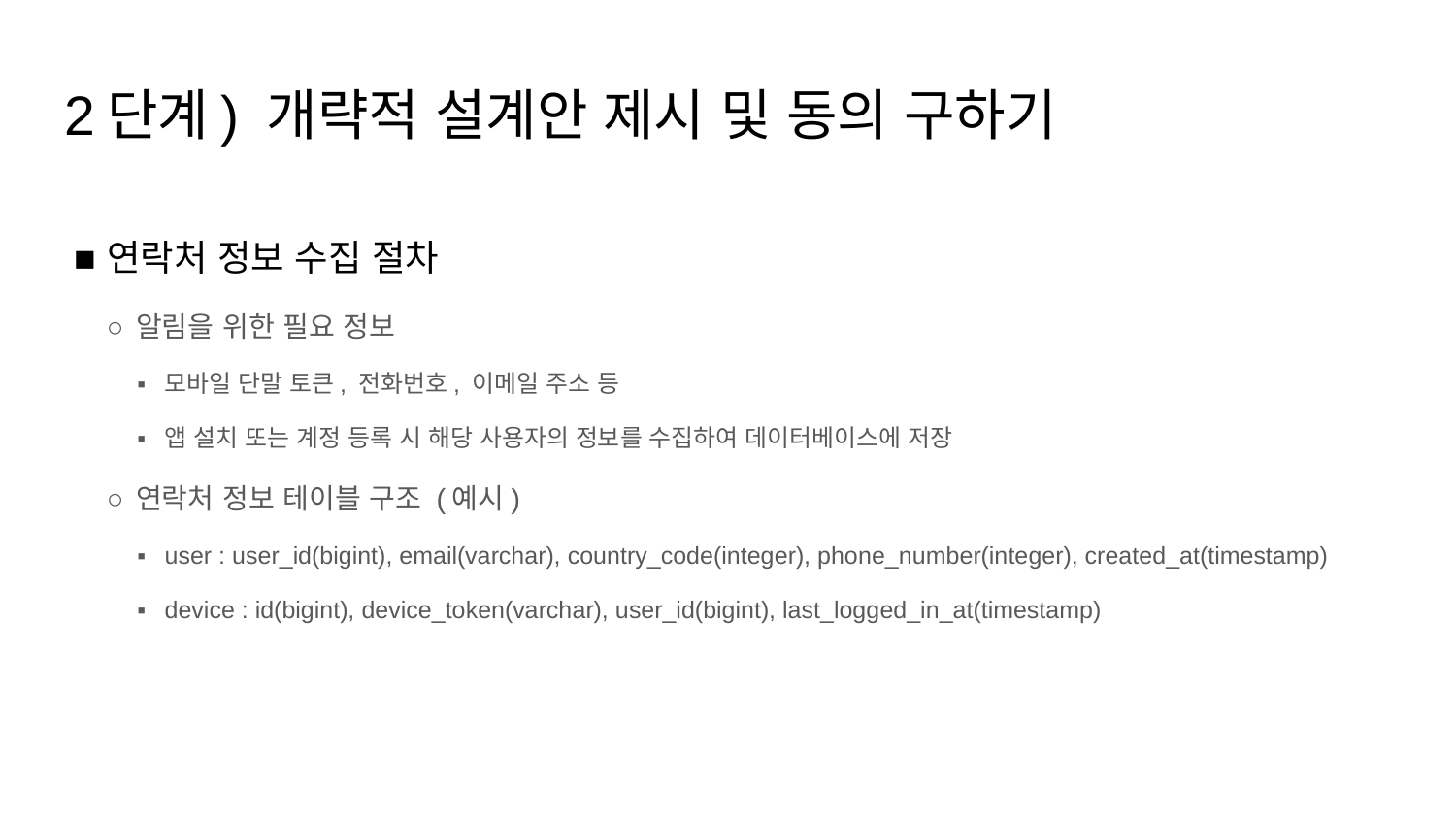

# 2단계) 개략적 설계안 제시 및 동의 구하기
연락처 정보 수집 절차
알림을 위한 필요 정보
모바일 단말 토큰, 전화번호, 이메일 주소 등
앱 설치 또는 계정 등록 시 해당 사용자의 정보를 수집하여 데이터베이스에 저장
연락처 정보 테이블 구조 (예시)
user : user_id(bigint), email(varchar), country_code(integer), phone_number(integer), created_at(timestamp)
device : id(bigint), device_token(varchar), user_id(bigint), last_logged_in_at(timestamp)